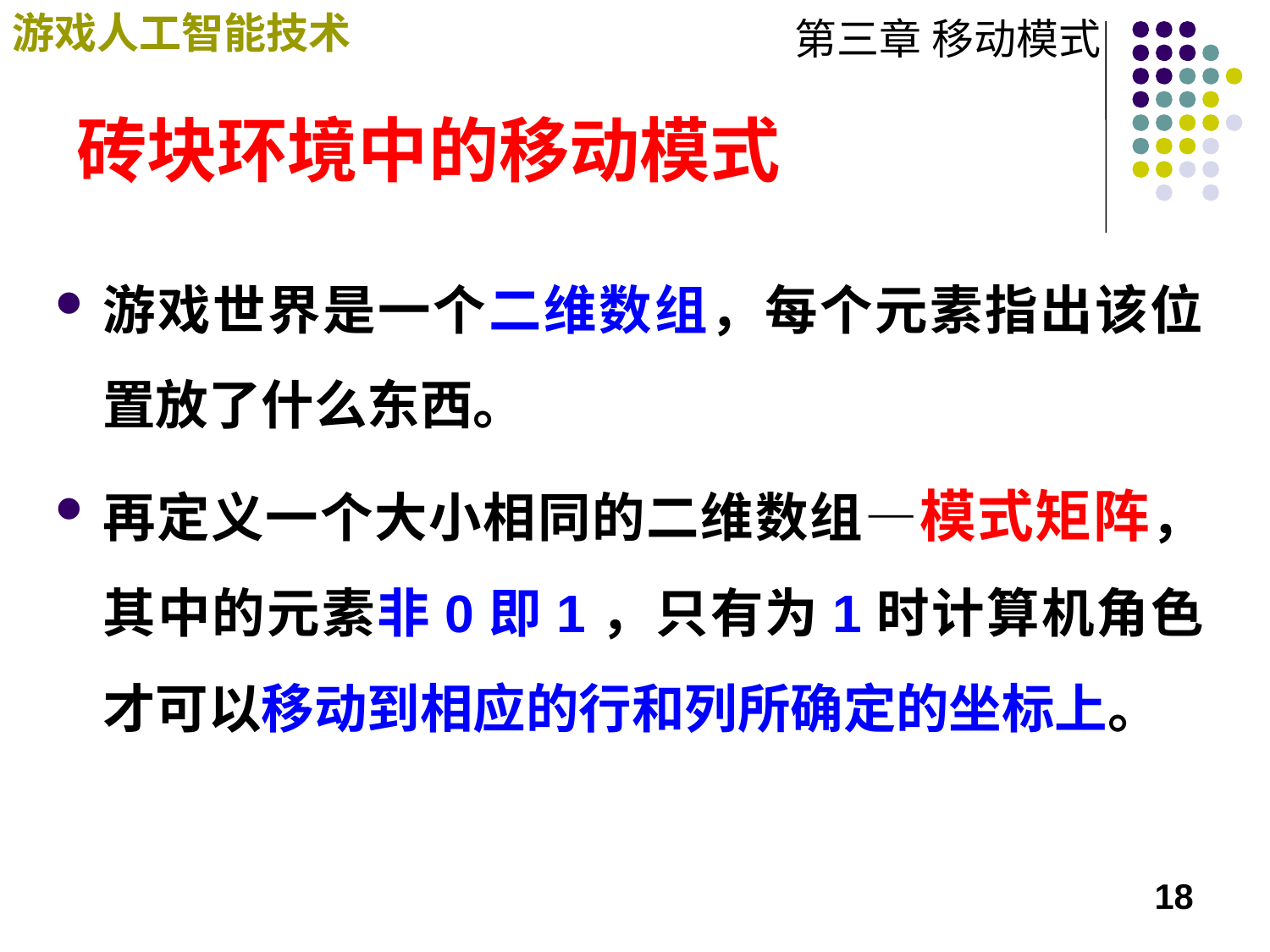

# 砖块环境中的移动模式
游戏世界是一个二维数组，每个元素指出该位置放了什么东西。
再定义一个大小相同的二维数组—模式矩阵，其中的元素非0即1，只有为1时计算机角色才可以移动到相应的行和列所确定的坐标上。
18